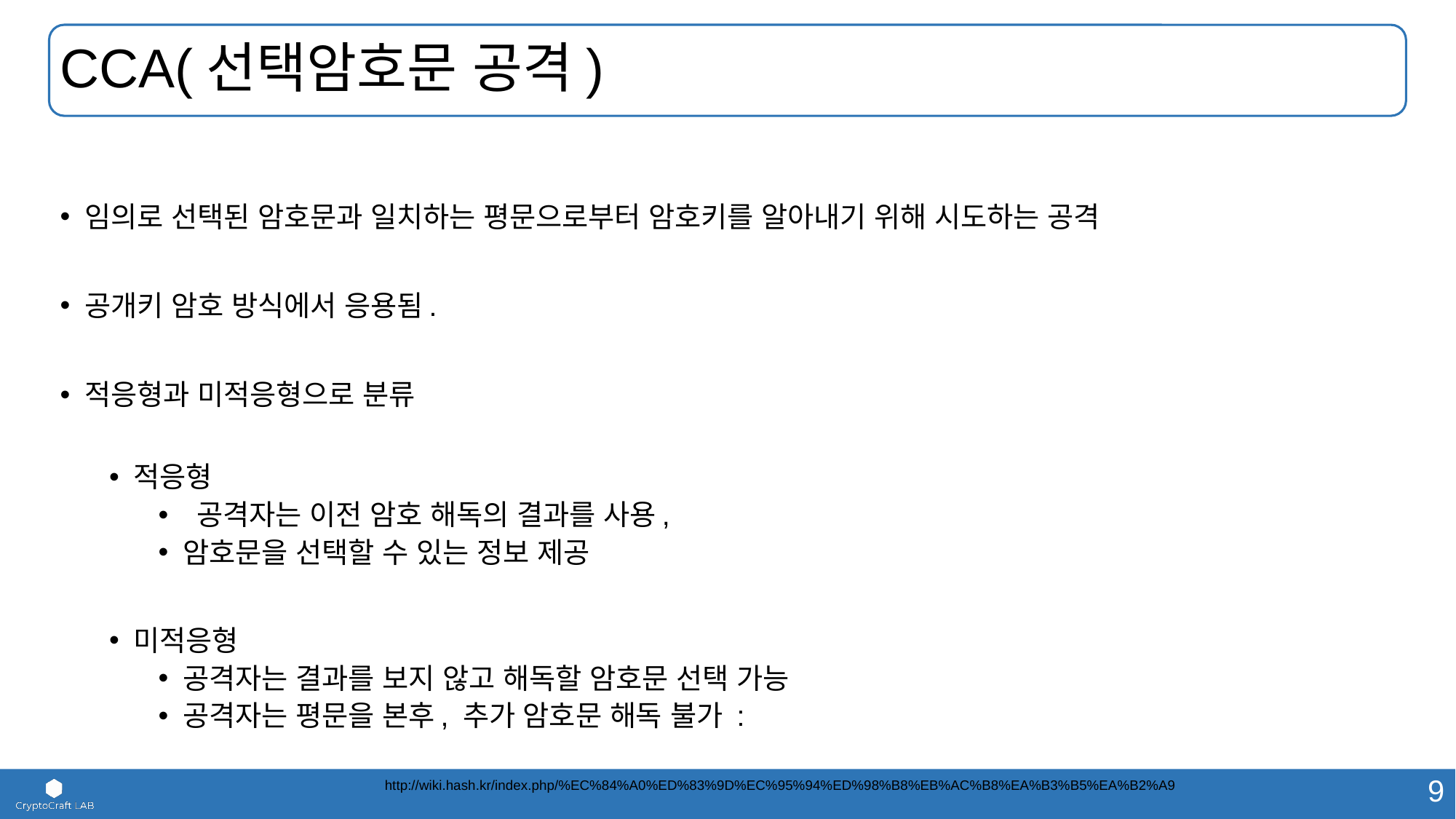

# CCA(선택암호문 공격)

임의로 선택된 암호문과 일치하는 평문으로부터 암호키를 알아내기 위해 시도하는 공격

공개키 암호 방식에서 응용됨.

적응형과 미적응형으로 분류

적응형
 공격자는 이전 암호 해독의 결과를 사용,
암호문을 선택할 수 있는 정보 제공

미적응형
공격자는 결과를 보지 않고 해독할 암호문 선택 가능
공격자는 평문을 본후, 추가 암호문 해독 불가 :

http://wiki.hash.kr/index.php/%EC%84%A0%ED%83%9D%EC%95%94%ED%98%B8%EB%AC%B8%EA%B3%B5%EA%B2%A9